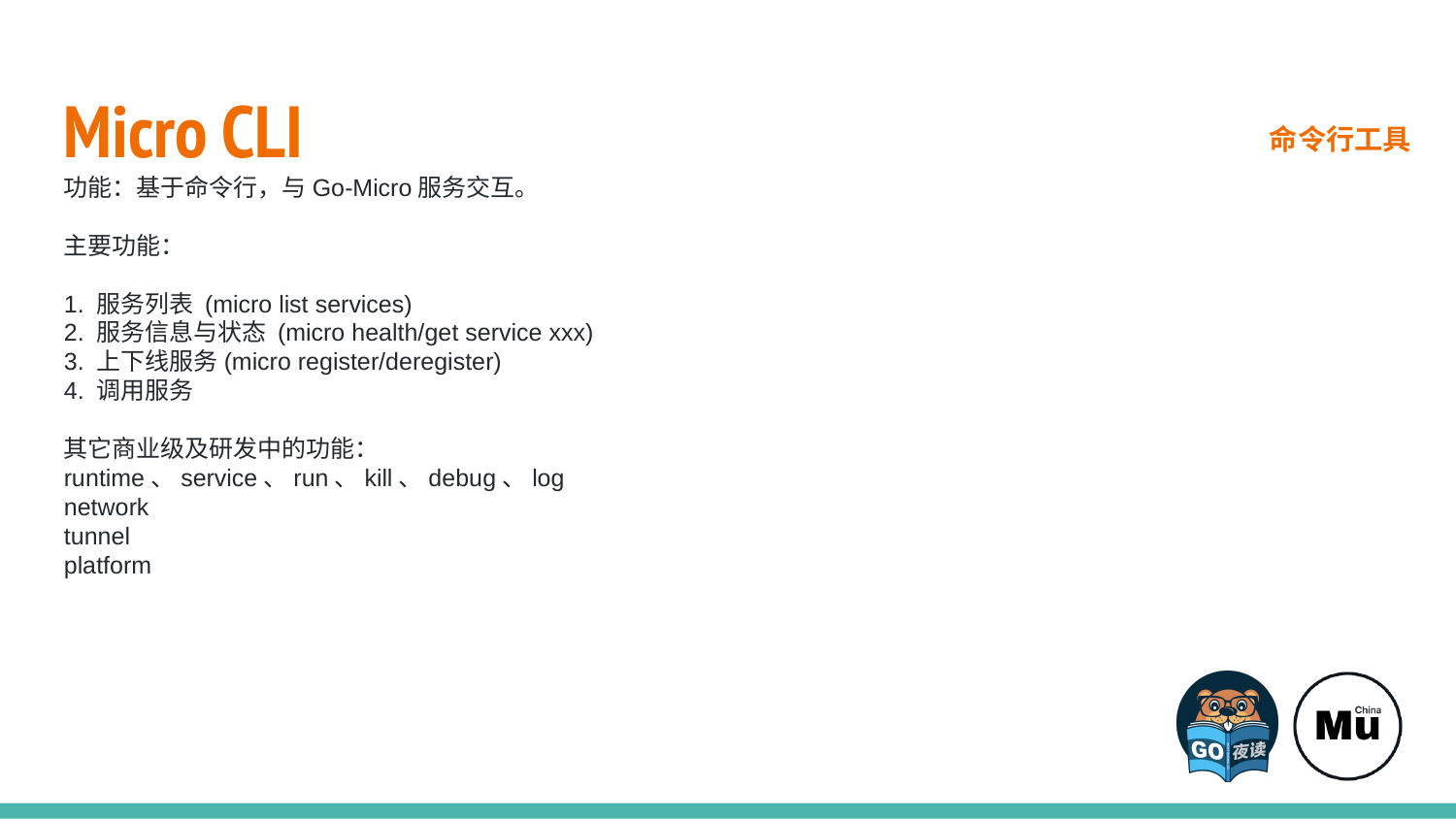

Micro CLI
命令行工具

功能：基于命令行，与Go-Micro服务交互。

主要功能：

1. 服务列表 (micro list services)
2. 服务信息与状态 (micro health/get service xxx)
3. 上下线服务(micro register/deregister)
4. 调用服务

其它商业级及研发中的功能：
runtime、service、run、kill、debug、log
network
tunnel
platform